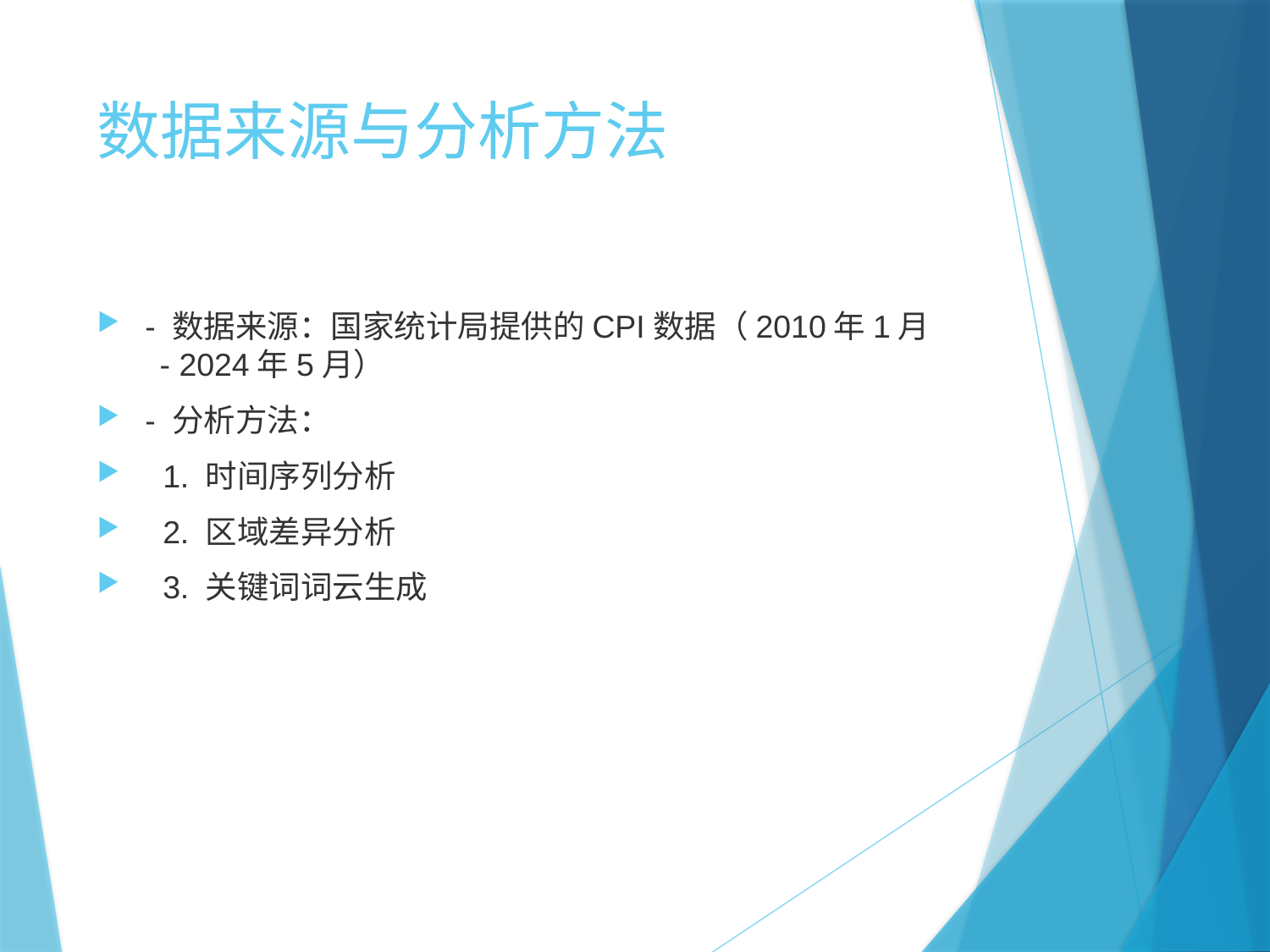

# 数据来源与分析方法
- 数据来源：国家统计局提供的CPI数据（2010年1月 - 2024年5月）
- 分析方法：
  1. 时间序列分析
  2. 区域差异分析
  3. 关键词词云生成